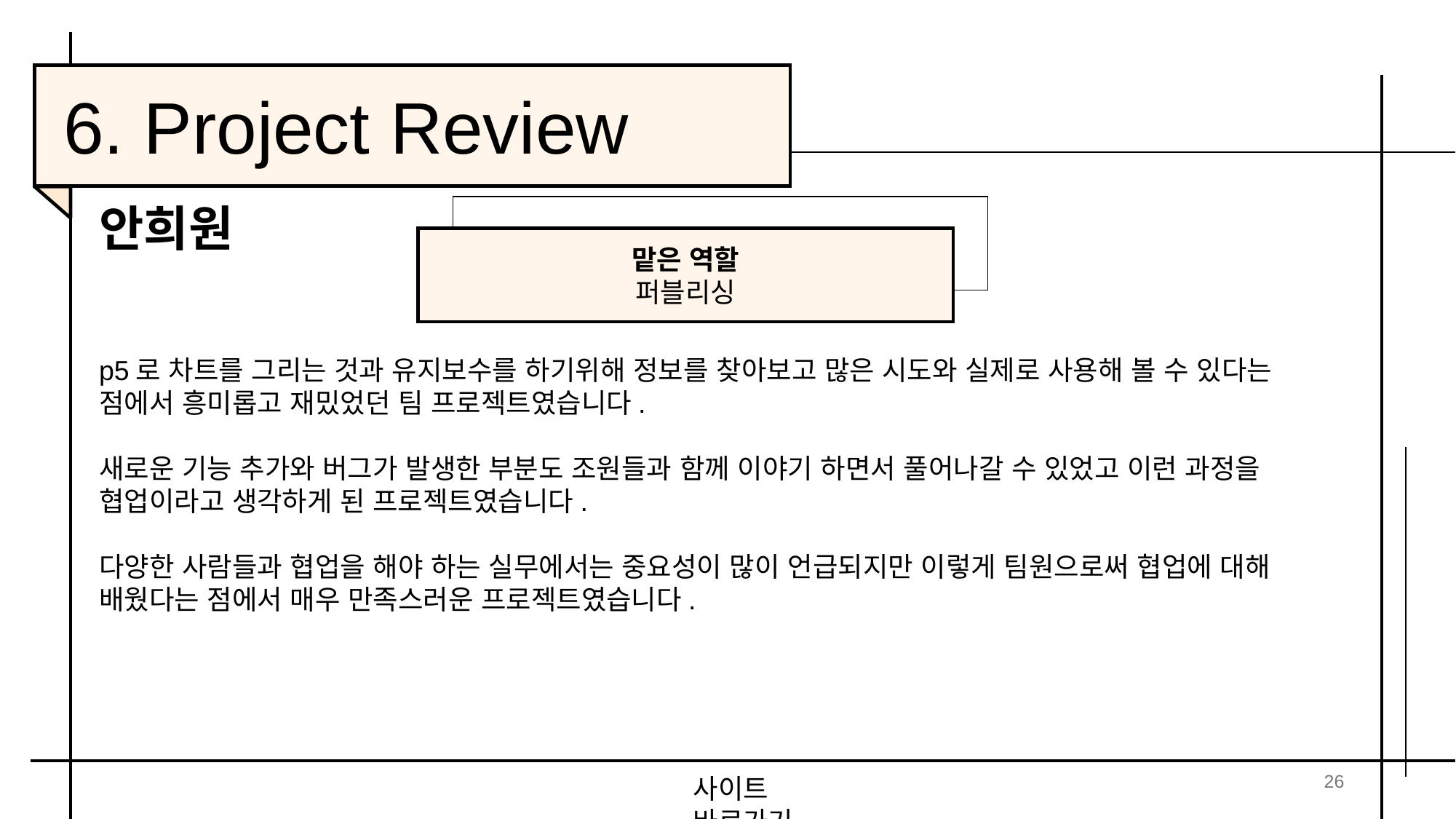

6. Project Review
안희원

맡은 역할
퍼블리싱
p5로 차트를 그리는 것과 유지보수를 하기위해 정보를 찾아보고 많은 시도와 실제로 사용해 볼 수 있다는 점에서 흥미롭고 재밌었던 팀 프로젝트였습니다.

새로운 기능 추가와 버그가 발생한 부분도 조원들과 함께 이야기 하면서 풀어나갈 수 있었고 이런 과정을 협업이라고 생각하게 된 프로젝트였습니다.

다양한 사람들과 협업을 해야 하는 실무에서는 중요성이 많이 언급되지만 이렇게 팀원으로써 협업에 대해 배웠다는 점에서 매우 만족스러운 프로젝트였습니다.
26
사이트 바로가기